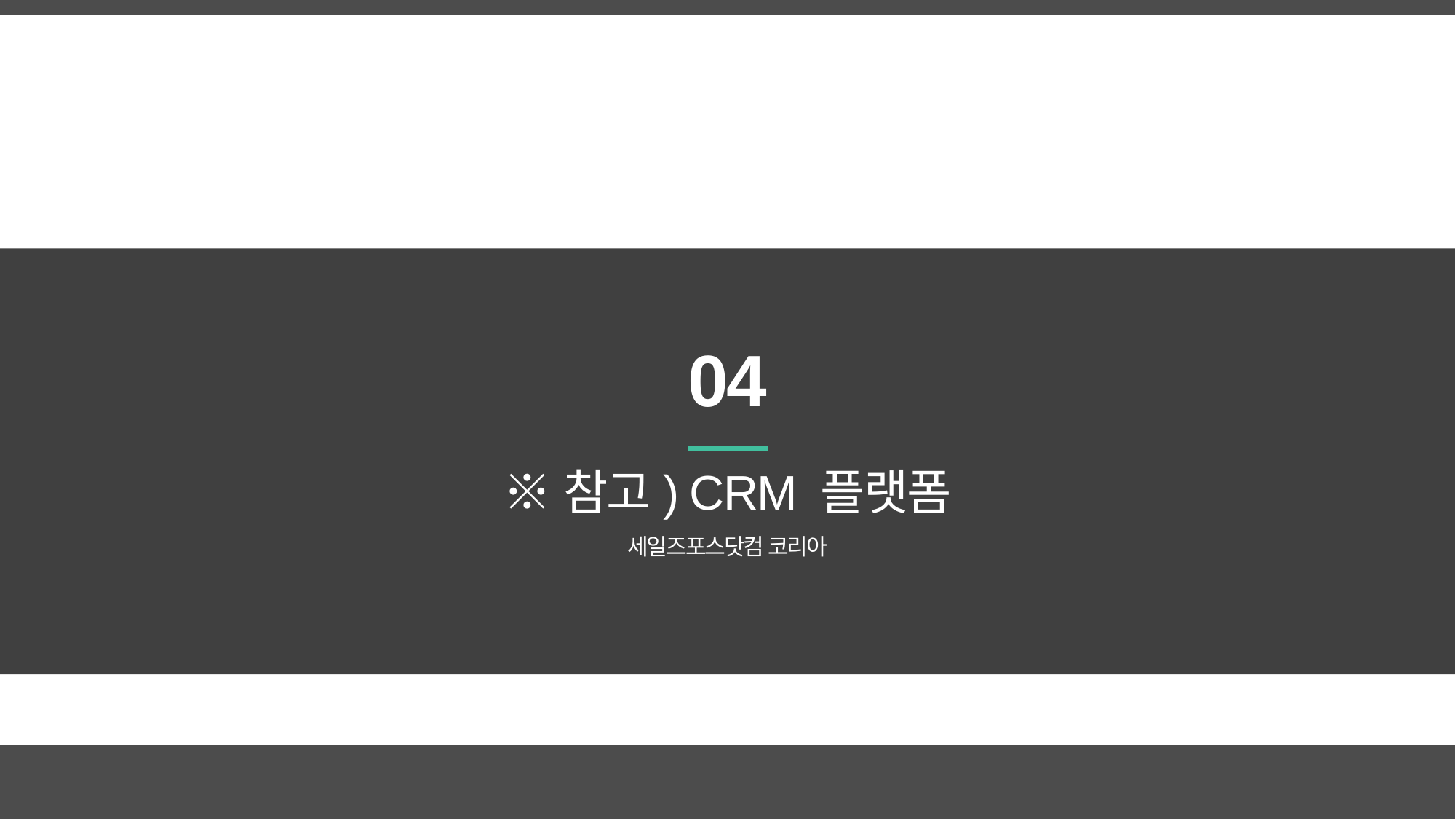

# 04
※참고) CRM 플랫폼
세일즈포스닷컴 코리아